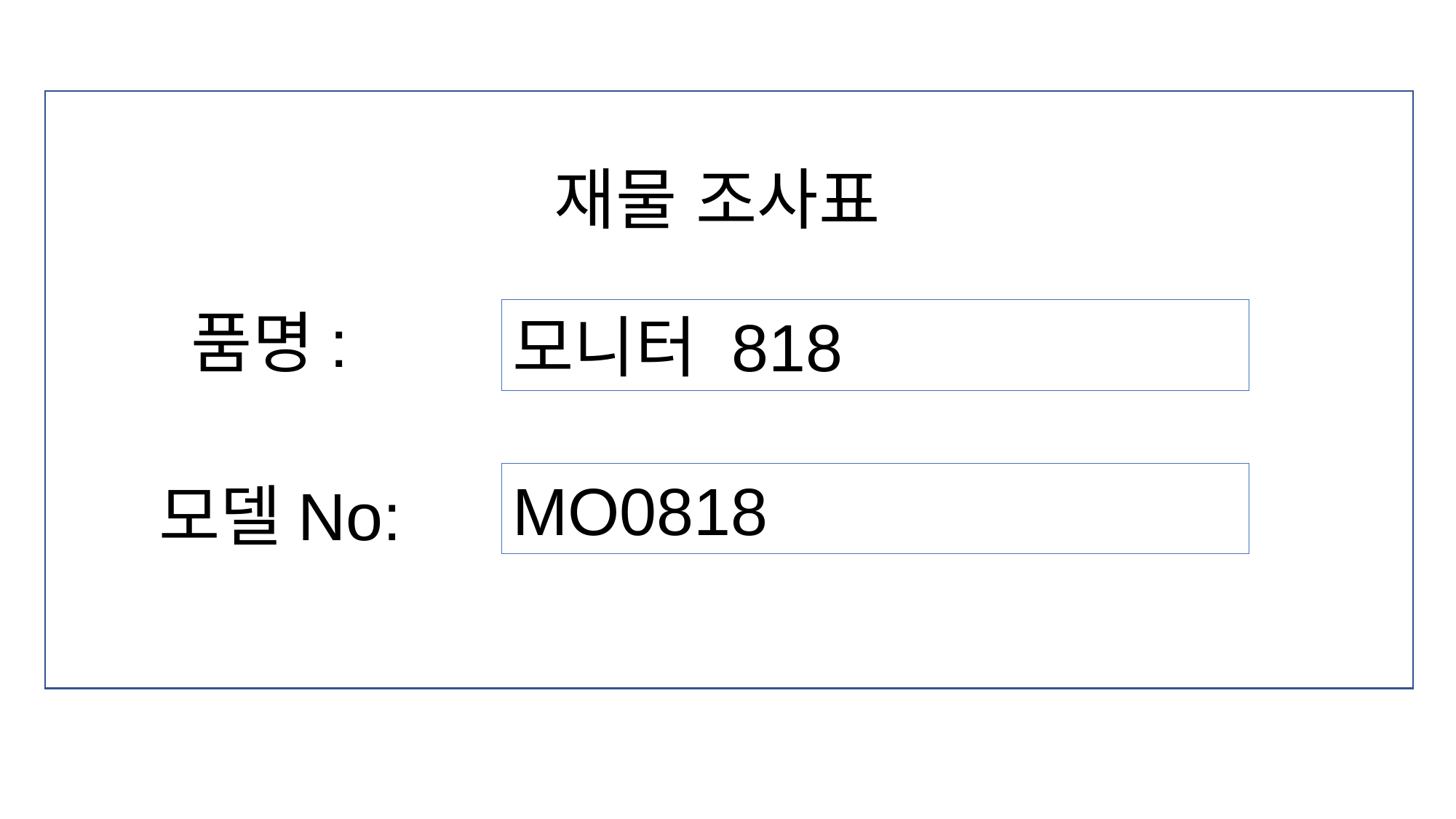

재물 조사표
품명:
모니터 818
MO0818
모델No: